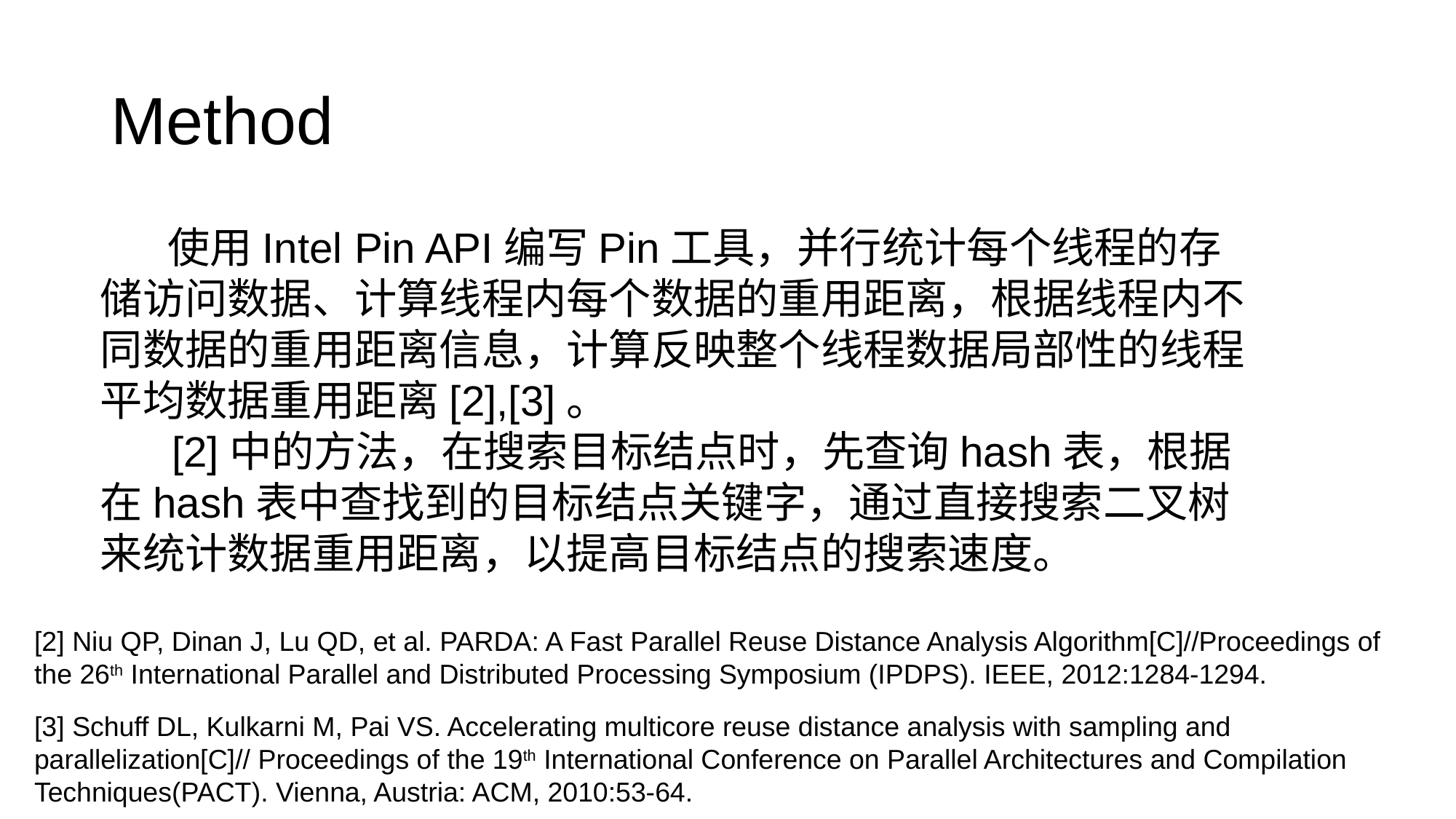

# Method
      使用Intel Pin API编写Pin工具，并行统计每个线程的存储访问数据、计算线程内每个数据的重用距离，根据线程内不同数据的重用距离信息，计算反映整个线程数据局部性的线程平均数据重用距离[2],[3]。
       [2]中的方法，在搜索目标结点时，先查询hash表，根据在hash表中查找到的目标结点关键字，通过直接搜索二叉树来统计数据重用距离，以提高目标结点的搜索速度。
[2] Niu QP, Dinan J, Lu QD, et al. PARDA: A Fast Parallel Reuse Distance Analysis Algorithm[C]//Proceedings of the 26th International Parallel and Distributed Processing Symposium (IPDPS). IEEE, 2012:1284-1294.

[3] Schuff DL, Kulkarni M, Pai VS. Accelerating multicore reuse distance analysis with sampling and parallelization[C]// Proceedings of the 19th International Conference on Parallel Architectures and Compilation Techniques(PACT). Vienna, Austria: ACM, 2010:53-64.